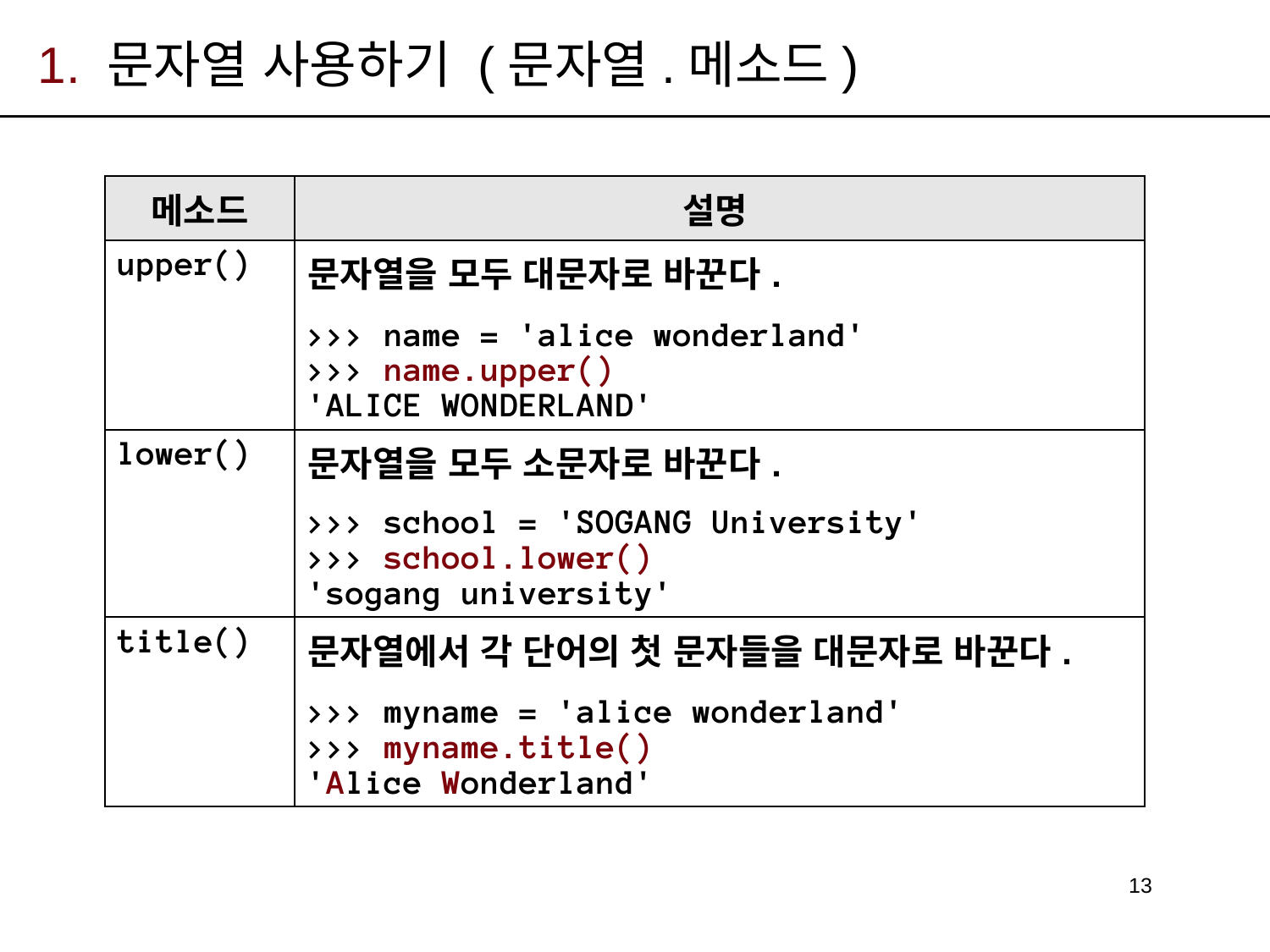

# 1. 문자열 사용하기 (문자열.메소드)
| 메소드 | 설명 |
| --- | --- |
| upper() | 문자열을 모두 대문자로 바꾼다. >>> name = 'alice wonderland' >>> name.upper() 'ALICE WONDERLAND' |
| lower() | 문자열을 모두 소문자로 바꾼다. >>> school = 'SOGANG University' >>> school.lower() 'sogang university' |
| title() | 문자열에서 각 단어의 첫 문자들을 대문자로 바꾼다. >>> myname = 'alice wonderland' >>> myname.title() 'Alice Wonderland' |
13